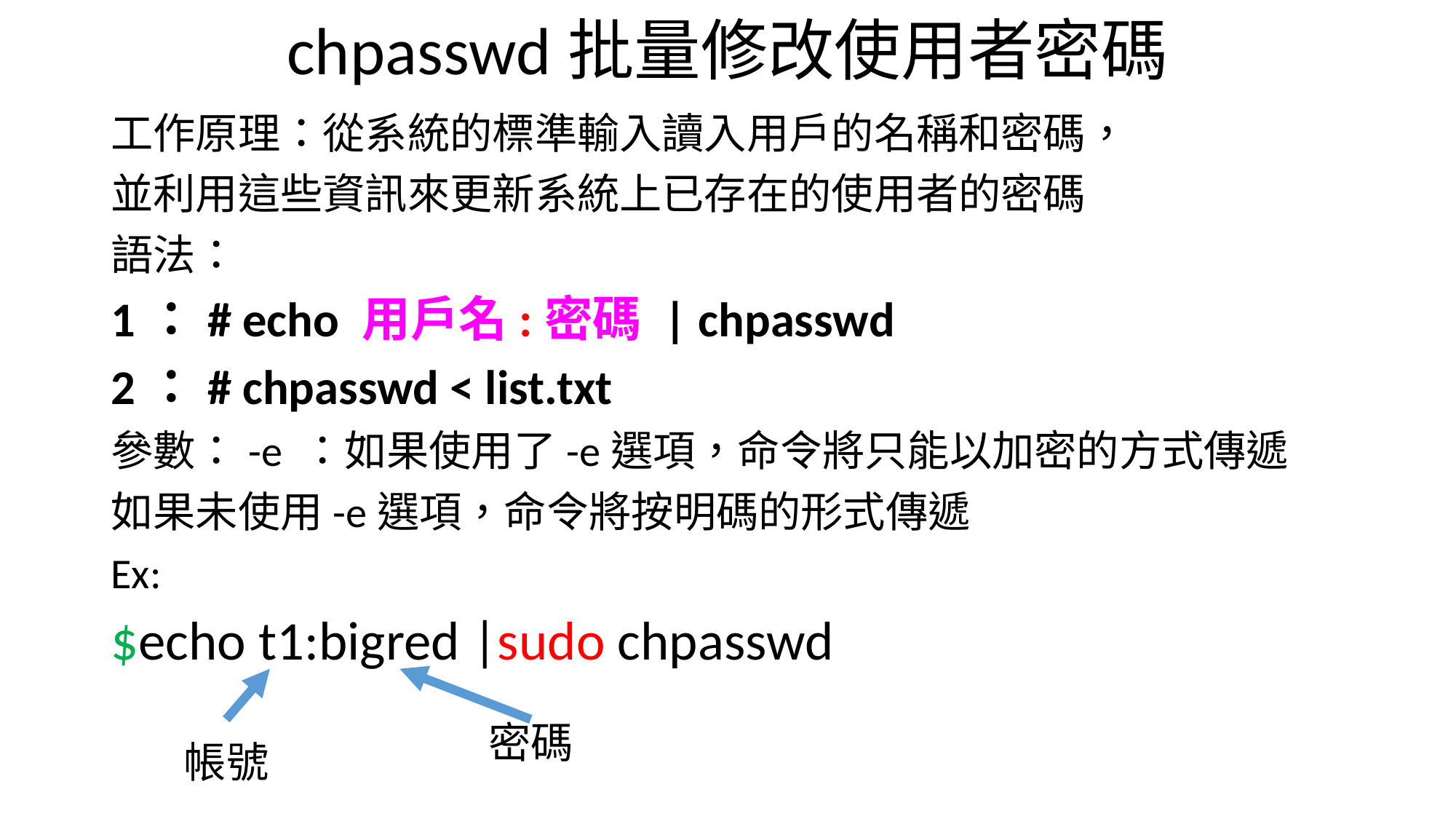

# chpasswd批量修改使用者密碼
工作原理：從系統的標準輸入讀入用戶的名稱和密碼，
並利用這些資訊來更新系統上已存在的使用者的密碼
語法：
1：# echo 用戶名:密碼 | chpasswd
2：# chpasswd < list.txt
參數：-e ：如果使用了-e選項，命令將只能以加密的方式傳遞
如果未使用-e選項，命令將按明碼的形式傳遞
Ex:
$echo t1:bigred |sudo chpasswd
密碼
帳號